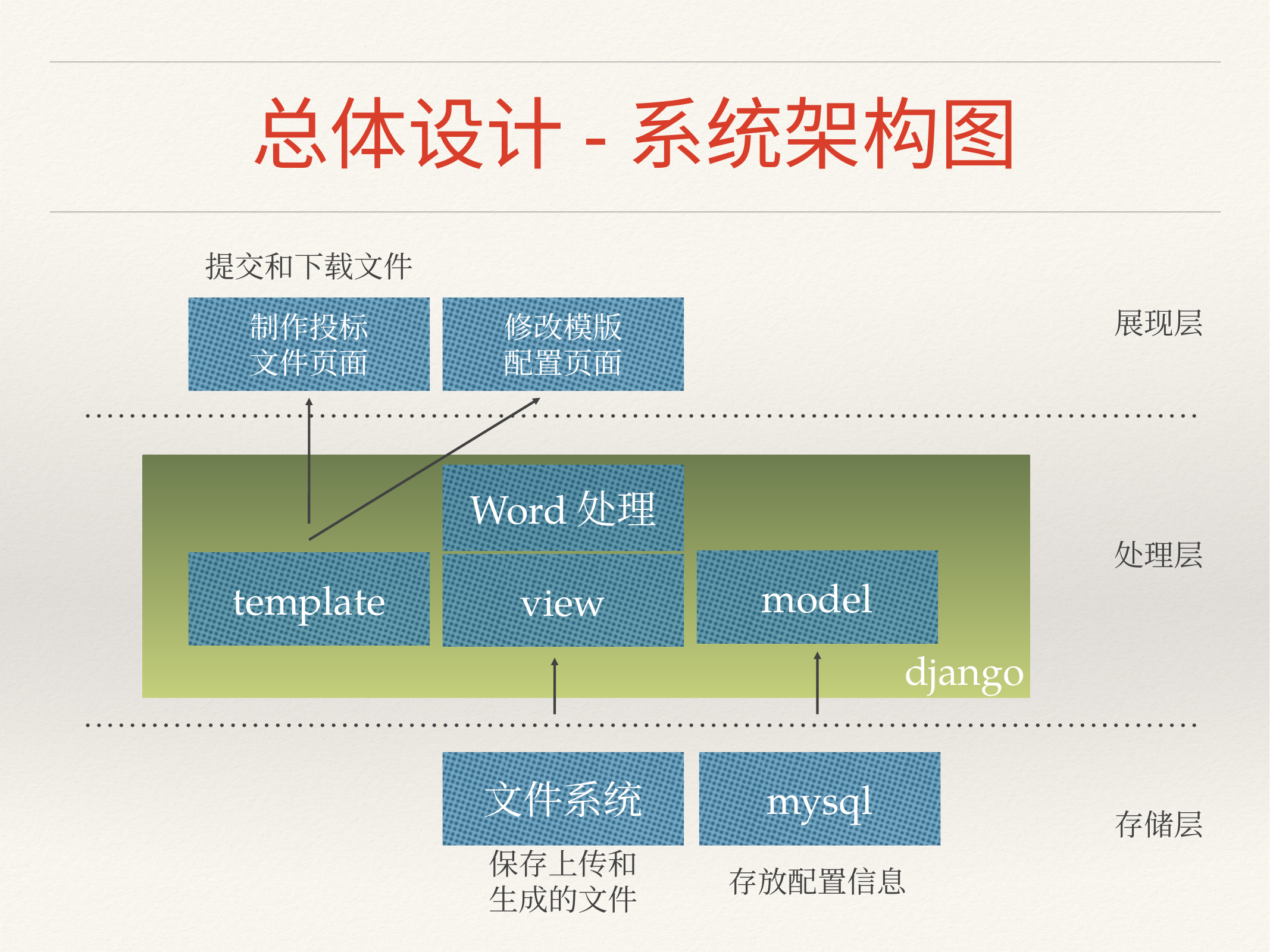

# 总体设计-系统架构图
提交和下载文件
展现层
制作投标
文件页面
修改模版
配置页面

django
Word处理
处理层
model
template
view

文件系统
mysql
存储层
保存上传和
生成的文件
存放配置信息